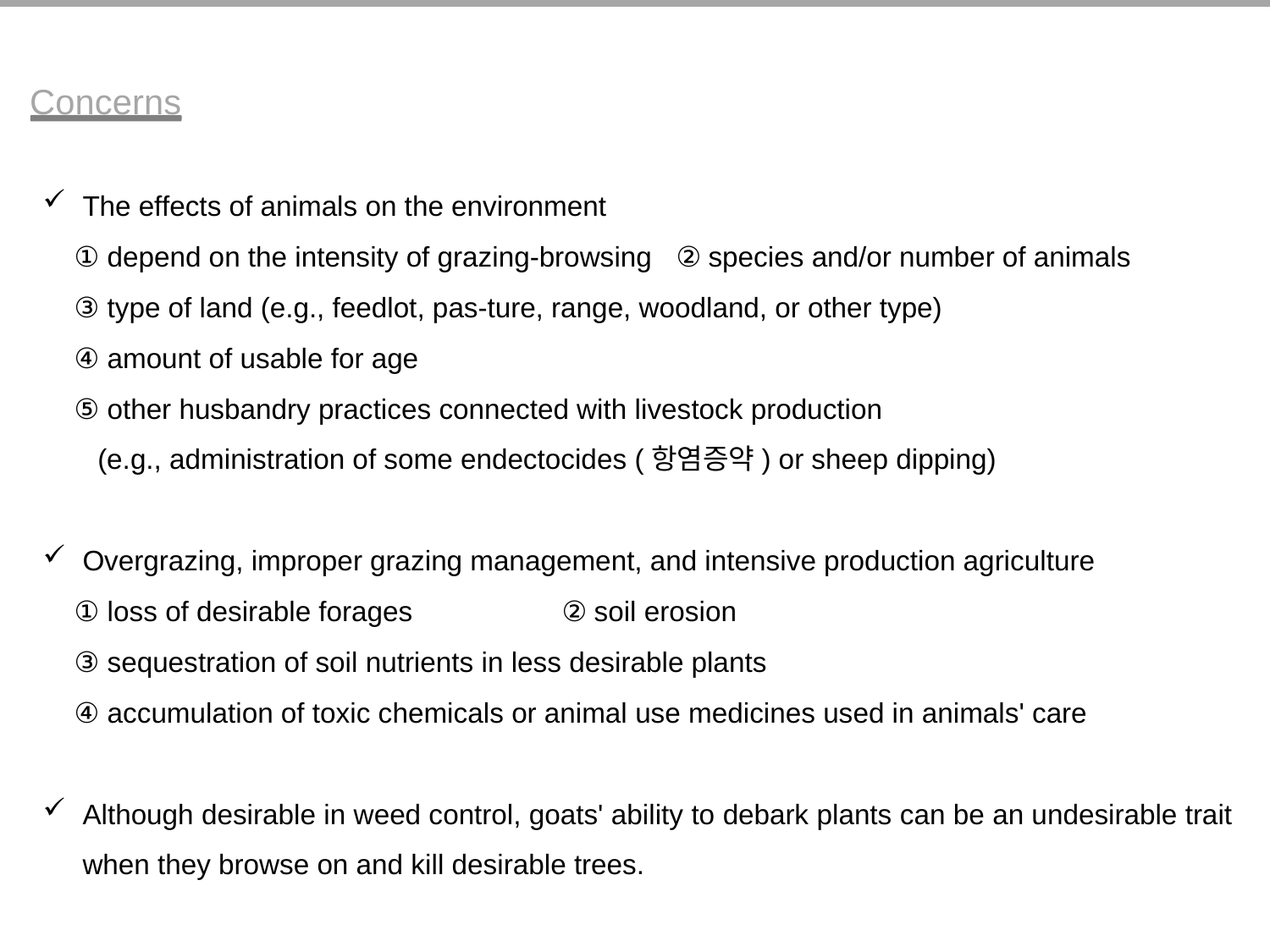

Concerns

The effects of animals on the environment
    ① depend on the intensity of grazing-browsing   ② species and/or number of animals
    ③ type of land (e.g., feedlot, pas-ture, range, woodland, or other type)
    ④ amount of usable for age
    ⑤ other husbandry practices connected with livestock production
       (e.g., administration of some endectocides (항염증약) or sheep dipping)

Overgrazing, improper grazing management, and intensive production agriculture
    ① loss of desirable forages                   ② soil erosion
    ③ sequestration of soil nutrients in less desirable plants
    ④ accumulation of toxic chemicals or animal use medicines used in animals' care

Although desirable in weed control, goats' ability to debark plants can be an undesirable trait when they browse on and kill desirable trees.